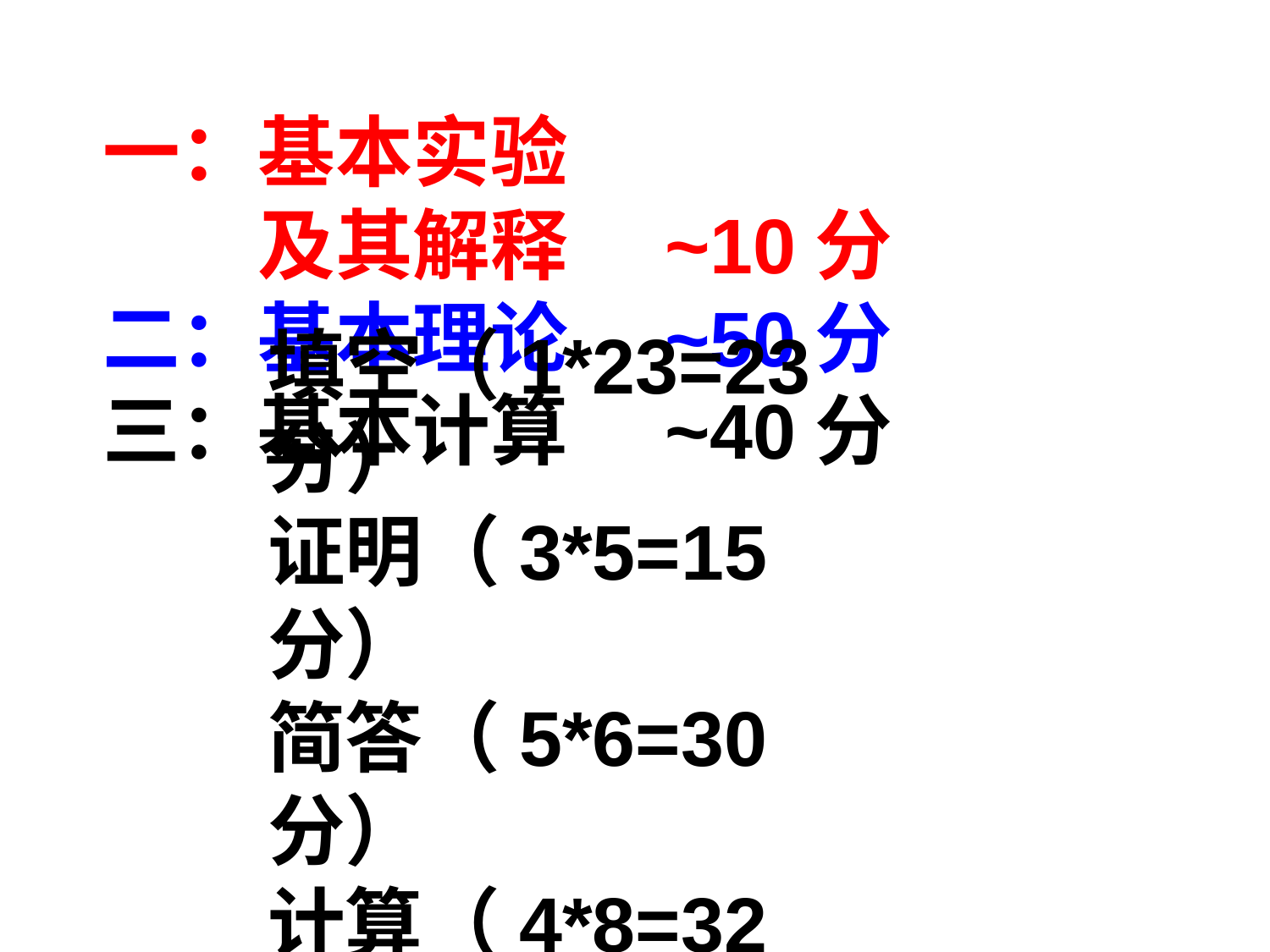

# 一：基本实验 　　及其解释　~10分 二：基本理论　~50分 三：基本计算　~40分
填空（1*23=23分）
证明（3*5=15分）
简答（5*6=30分）
计算（4*8=32分）